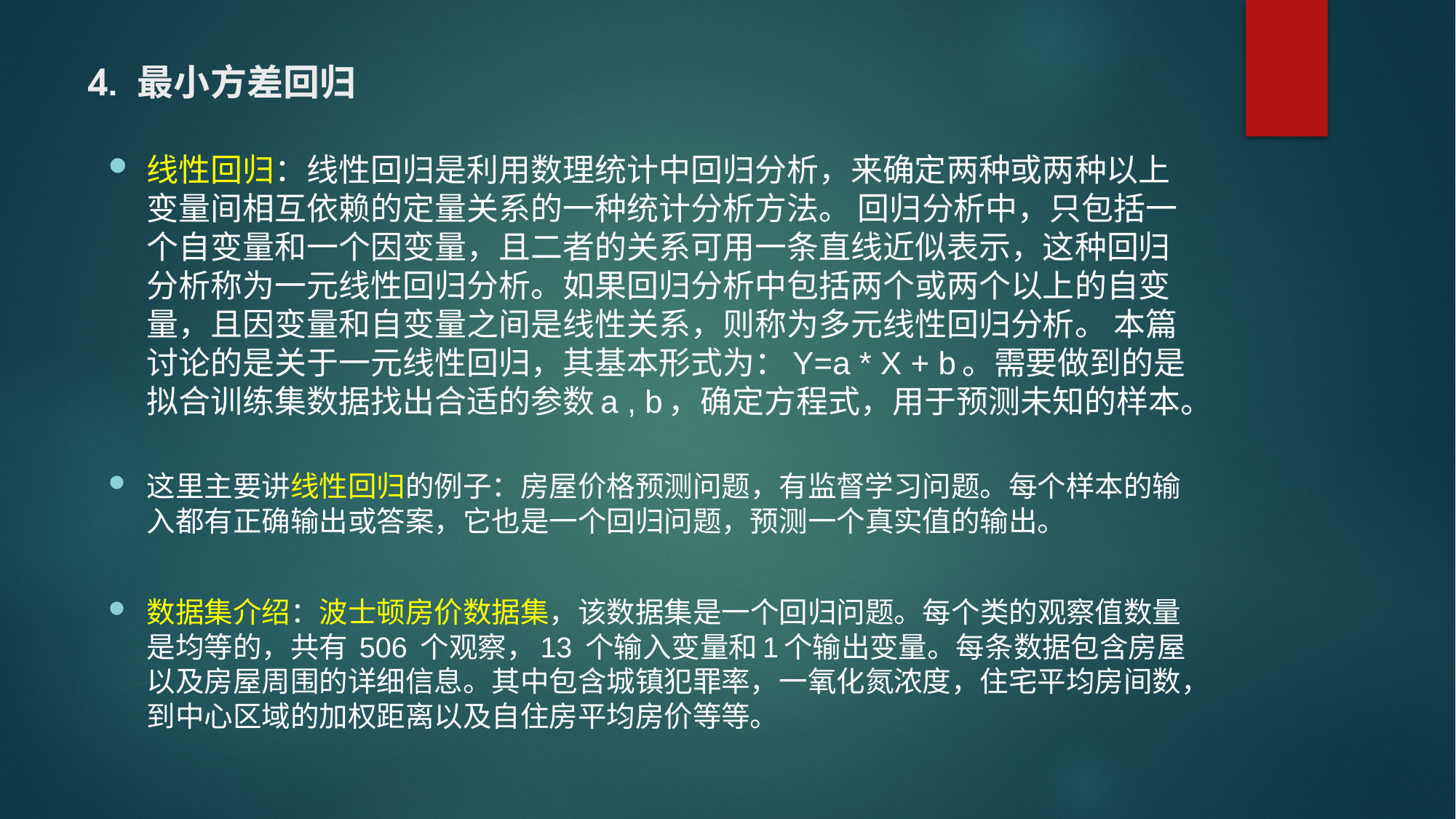

# 4. 最小方差回归
线性回归：线性回归是利用数理统计中回归分析，来确定两种或两种以上变量间相互依赖的定量关系的一种统计分析方法。 回归分析中，只包括一个自变量和一个因变量，且二者的关系可用一条直线近似表示，这种回归分析称为一元线性回归分析。如果回归分析中包括两个或两个以上的自变量，且因变量和自变量之间是线性关系，则称为多元线性回归分析。 本篇讨论的是关于一元线性回归，其基本形式为：Y=a * X + b。需要做到的是拟合训练集数据找出合适的参数a , b，确定方程式，用于预测未知的样本。

这里主要讲线性回归的例子：房屋价格预测问题，有监督学习问题。每个样本的输入都有正确输出或答案，它也是一个回归问题，预测一个真实值的输出。

数据集介绍：波士顿房价数据集，该数据集是一个回归问题。每个类的观察值数量是均等的，共有 506 个观察，13 个输入变量和1个输出变量。每条数据包含房屋以及房屋周围的详细信息。其中包含城镇犯罪率，一氧化氮浓度，住宅平均房间数，到中心区域的加权距离以及自住房平均房价等等。